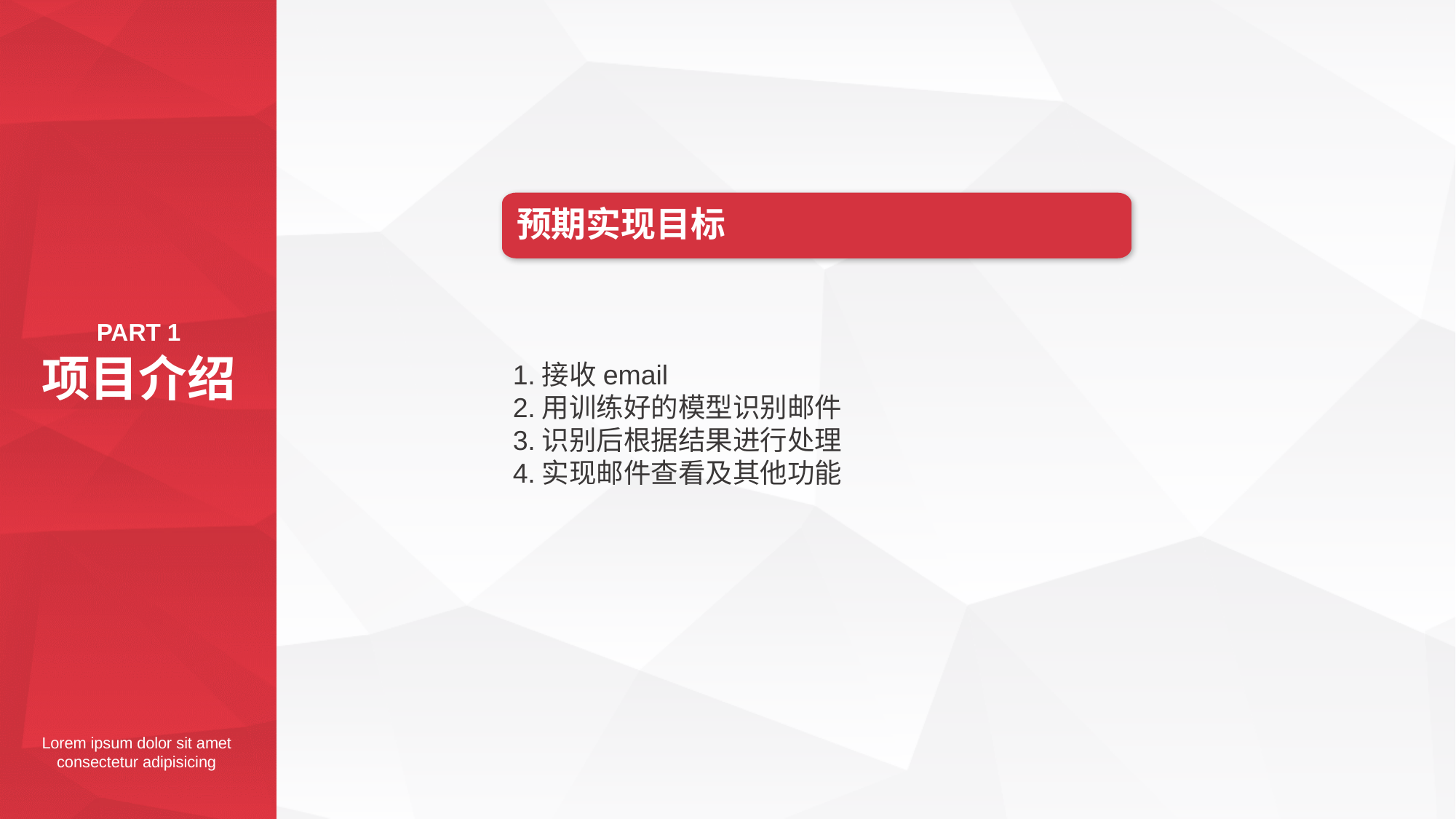

预期实现目标
PART 1
项目介绍
1.接收email
2.用训练好的模型识别邮件
3.识别后根据结果进行处理
4.实现邮件查看及其他功能